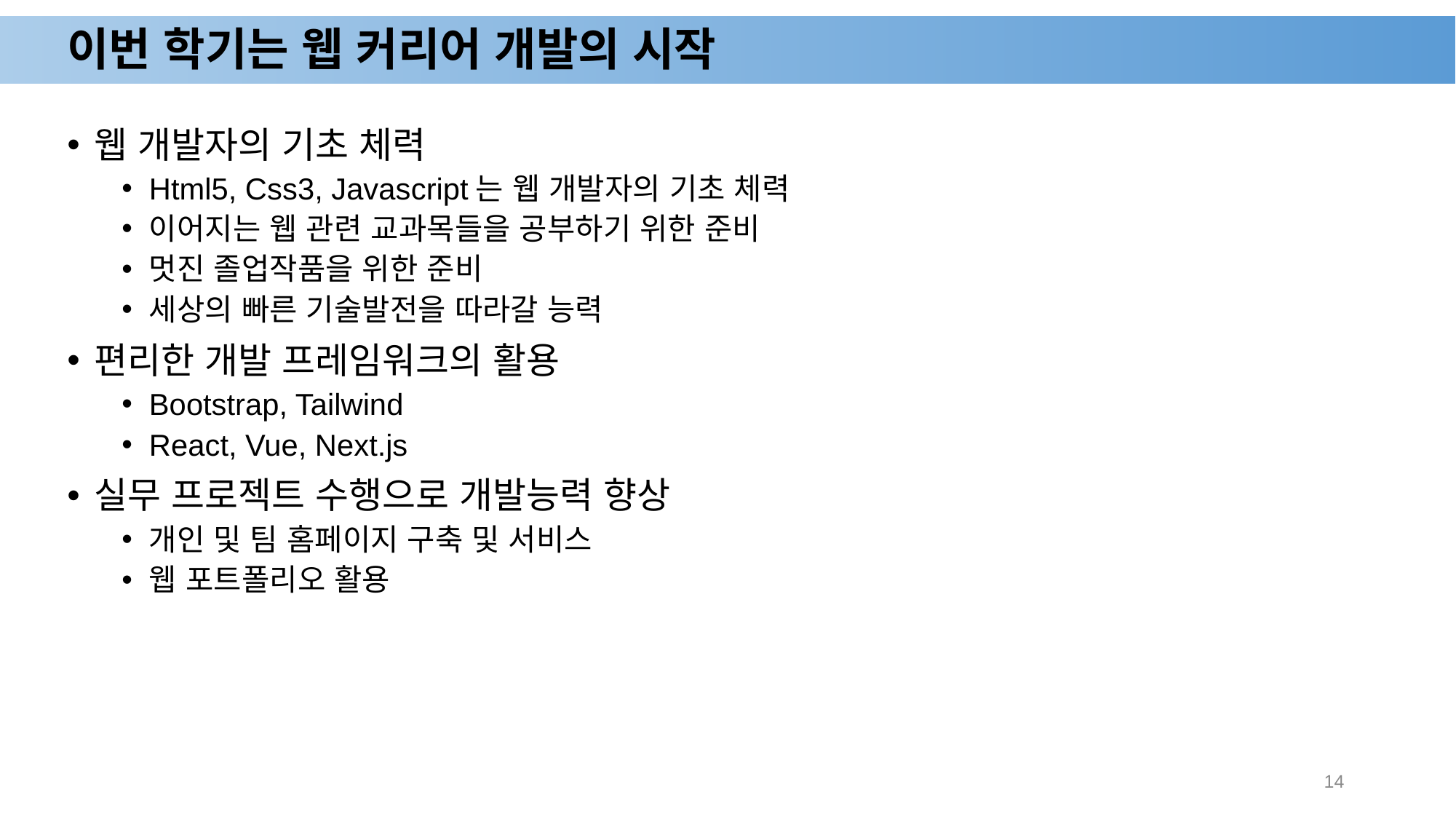

# 이번 학기는 웹 커리어 개발의 시작
웹 개발자의 기초 체력
Html5, Css3, Javascript는 웹 개발자의 기초 체력
이어지는 웹 관련 교과목들을 공부하기 위한 준비
멋진 졸업작품을 위한 준비
세상의 빠른 기술발전을 따라갈 능력
편리한 개발 프레임워크의 활용
Bootstrap, Tailwind
React, Vue, Next.js
실무 프로젝트 수행으로 개발능력 향상
개인 및 팀 홈페이지 구축 및 서비스
웹 포트폴리오 활용
14